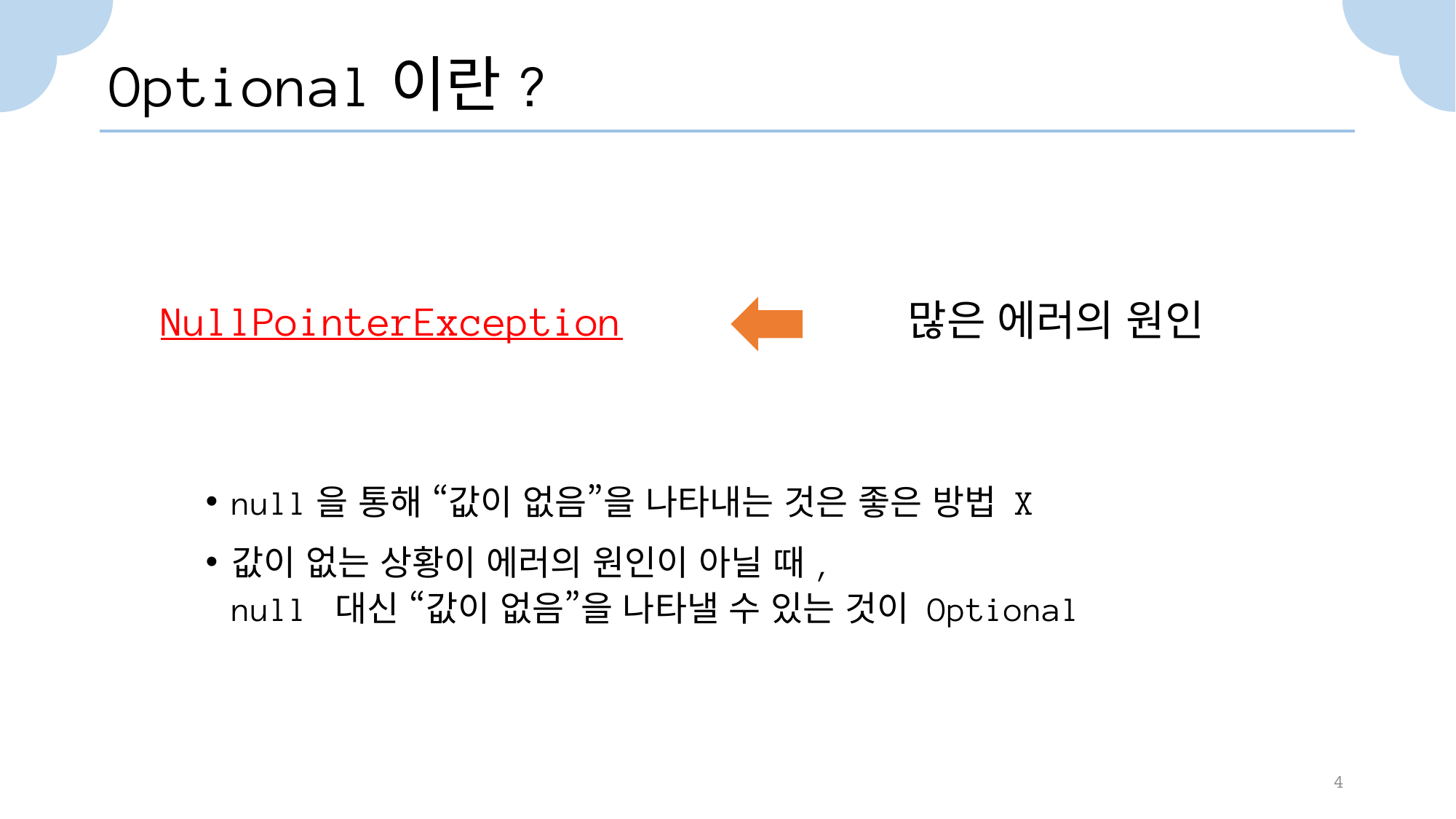

# Optional이란?

NullPointerException
많은 에러의 원인
null을 통해 “값이 없음”을 나타내는 것은 좋은 방법 X
값이 없는 상황이 에러의 원인이 아닐 때,
null 대신 “값이 없음”을 나타낼 수 있는 것이 Optional
4